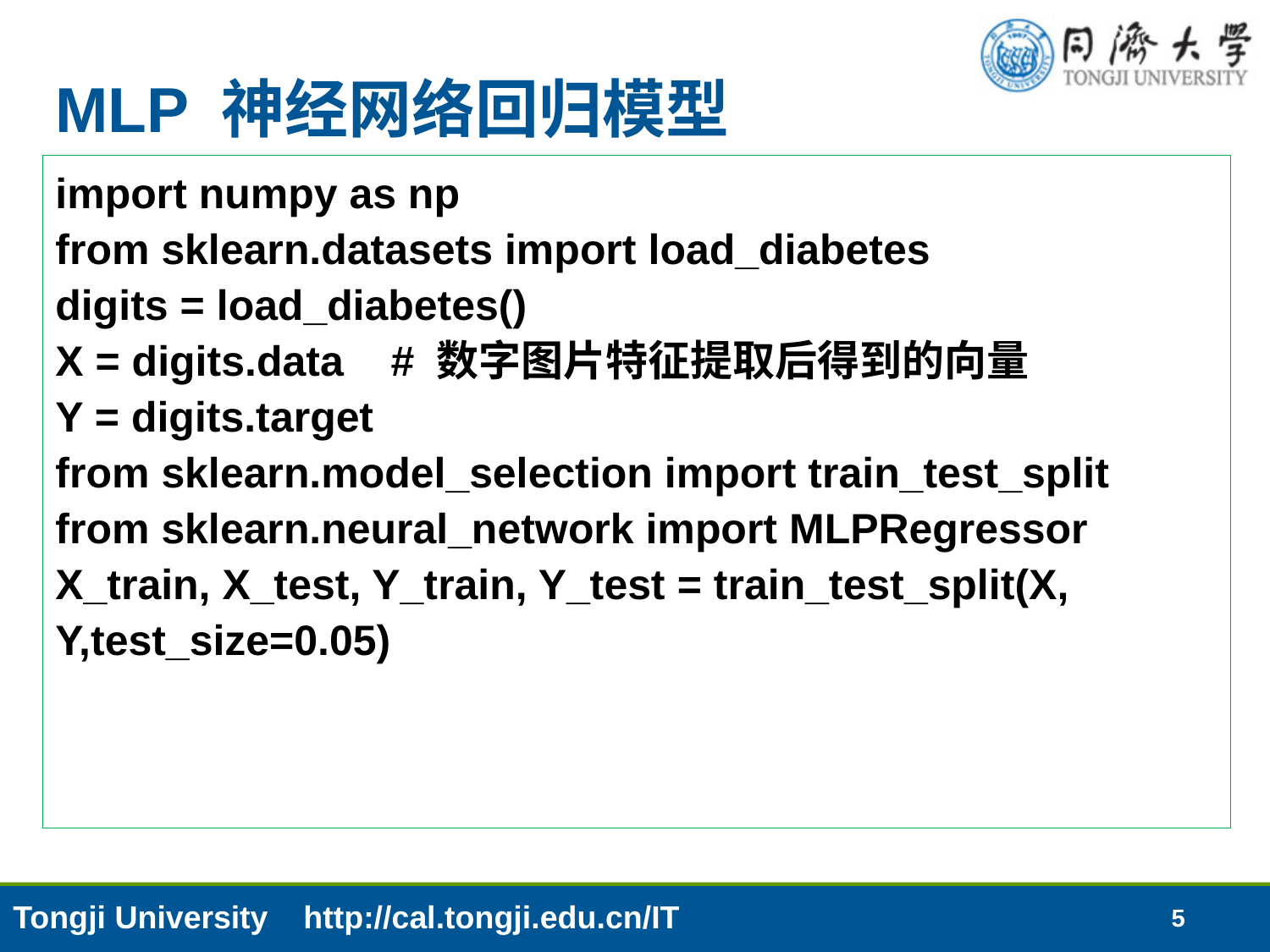

# MLP 神经网络回归模型
import numpy as np
from sklearn.datasets import load_diabetes
digits = load_diabetes()
X = digits.data    # 数字图片特征提取后得到的向量
Y = digits.target
from sklearn.model_selection import train_test_split
from sklearn.neural_network import MLPRegressor
X_train, X_test, Y_train, Y_test = train_test_split(X, Y,test_size=0.05)